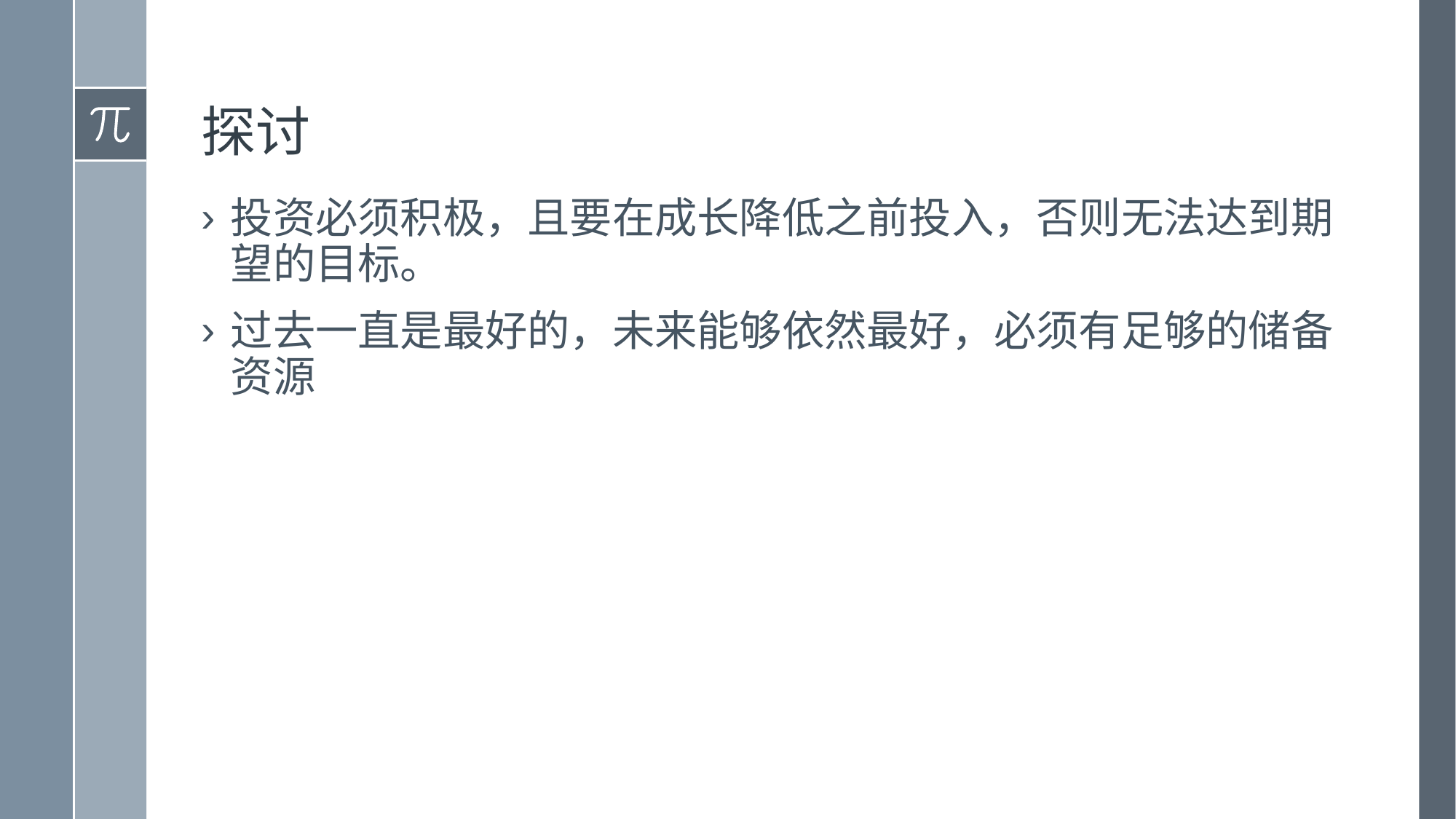

# 探讨
投资必须积极，且要在成长降低之前投入，否则无法达到期望的目标。
过去一直是最好的，未来能够依然最好，必须有足够的储备资源